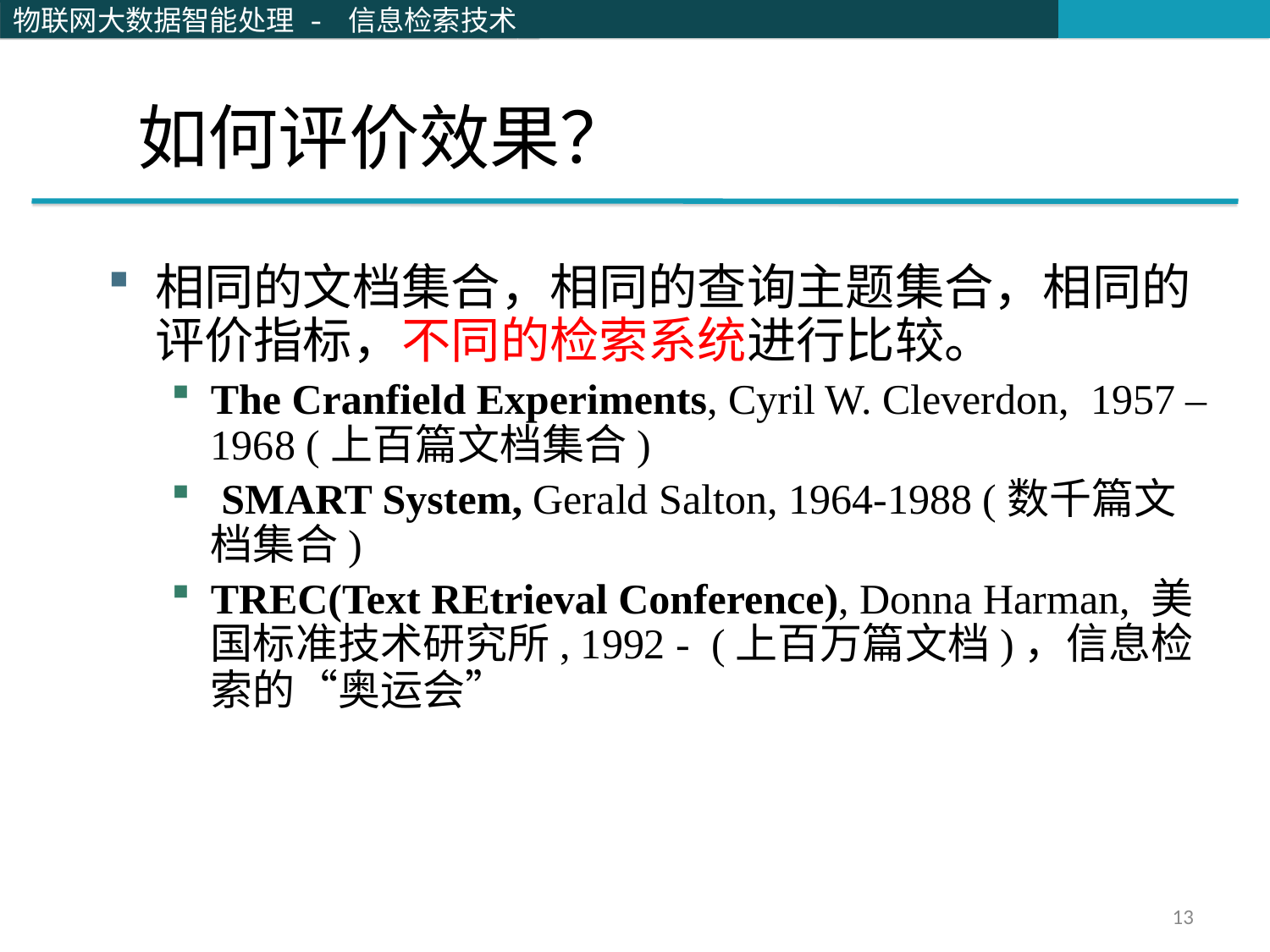

# 如何评价效果？
相同的文档集合，相同的查询主题集合，相同的评价指标，不同的检索系统进行比较。
The Cranfield Experiments, Cyril W. Cleverdon,  1957 –1968 (上百篇文档集合)
 SMART System, Gerald Salton, 1964-1988 (数千篇文档集合)
TREC(Text REtrieval Conference), Donna Harman, 美国标准技术研究所, 1992 -  (上百万篇文档)，信息检索的“奥运会”
13